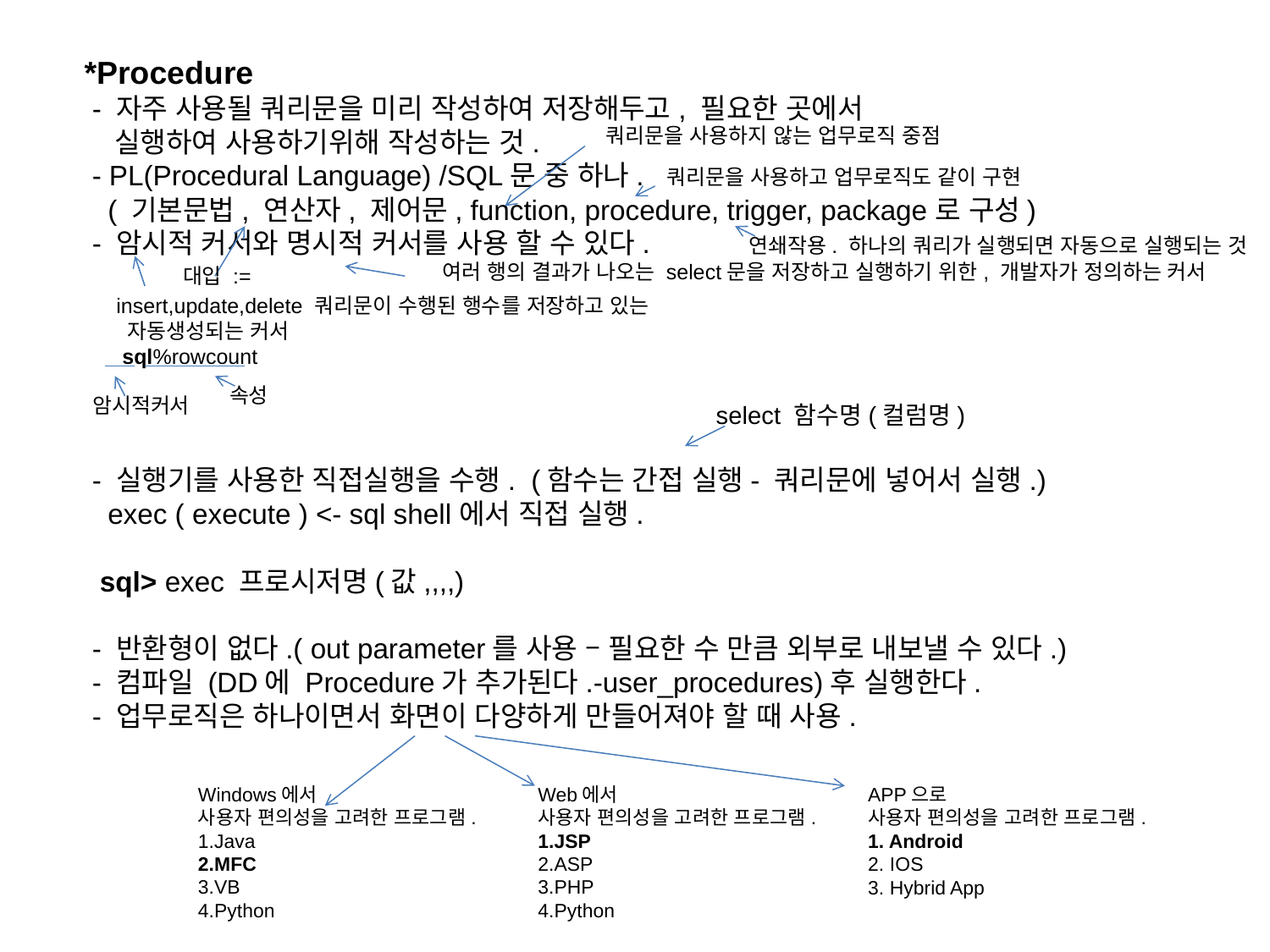

*Procedure
 - 자주 사용될 쿼리문을 미리 작성하여 저장해두고, 필요한 곳에서
   실행하여 사용하기위해 작성하는 것.
 - PL(Procedural Language) /SQL문 중 하나.
   ( 기본문법, 연산자, 제어문, function, procedure, trigger, package로 구성)
 - 암시적 커서와 명시적 커서를 사용 할 수 있다.

 - 실행기를 사용한 직접실행을 수행.  (함수는 간접 실행- 쿼리문에 넣어서 실행.)
   exec ( execute ) <- sql shell에서 직접 실행.

  sql> exec 프로시저명(값,,,,)

 - 반환형이 없다.( out parameter를 사용 – 필요한 수 만큼 외부로 내보낼 수 있다.)
 - 컴파일 (DD에 Procedure가 추가된다.-user_procedures)후 실행한다.
 - 업무로직은 하나이면서 화면이 다양하게 만들어져야 할 때 사용.

쿼리문을 사용하지 않는 업무로직 중점
쿼리문을 사용하고 업무로직도 같이 구현
연쇄작용. 하나의 쿼리가 실행되면 자동으로 실행되는 것
여러 행의 결과가 나오는 select문을 저장하고 실행하기 위한, 개발자가 정의하는 커서
대입 :=
insert,update,delete 쿼리문이 수행된 행수를 저장하고 있는
 자동생성되는 커서
 sql%rowcount

속성
암시적커서
select 함수명(컬럼명)
Windows에서
사용자 편의성을 고려한 프로그램.
1.Java
2.MFC
3.VB
4.Python
Web에서
사용자 편의성을 고려한 프로그램.
1.JSP
2.ASP
3.PHP
4.Python
APP으로
사용자 편의성을 고려한 프로그램.
1. Android
2. IOS
3. Hybrid App